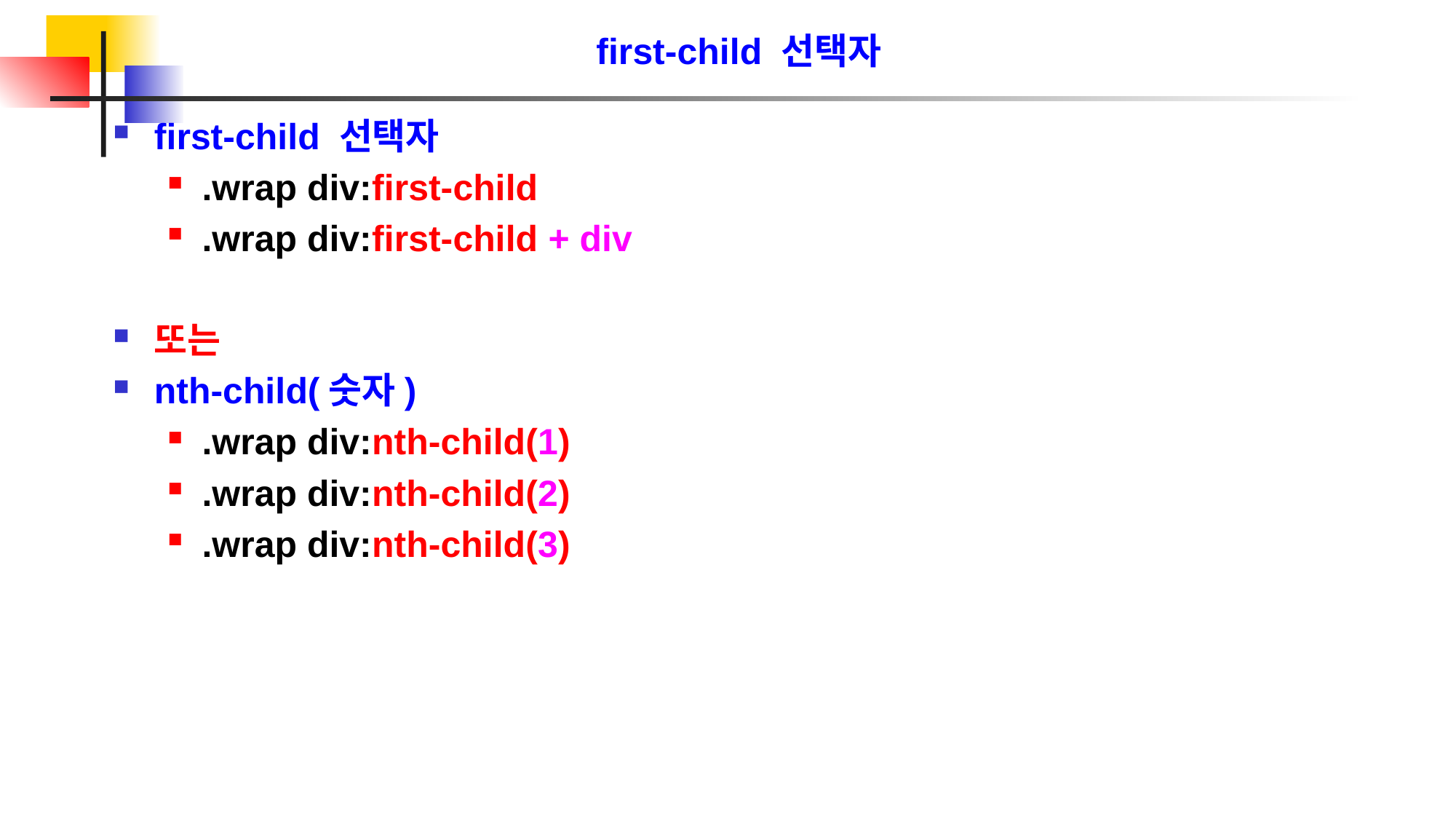

first-child 선택자
first-child 선택자
.wrap div:first-child
.wrap div:first-child + div

또는
nth-child(숫자)
.wrap div:nth-child(1)
.wrap div:nth-child(2)
.wrap div:nth-child(3)